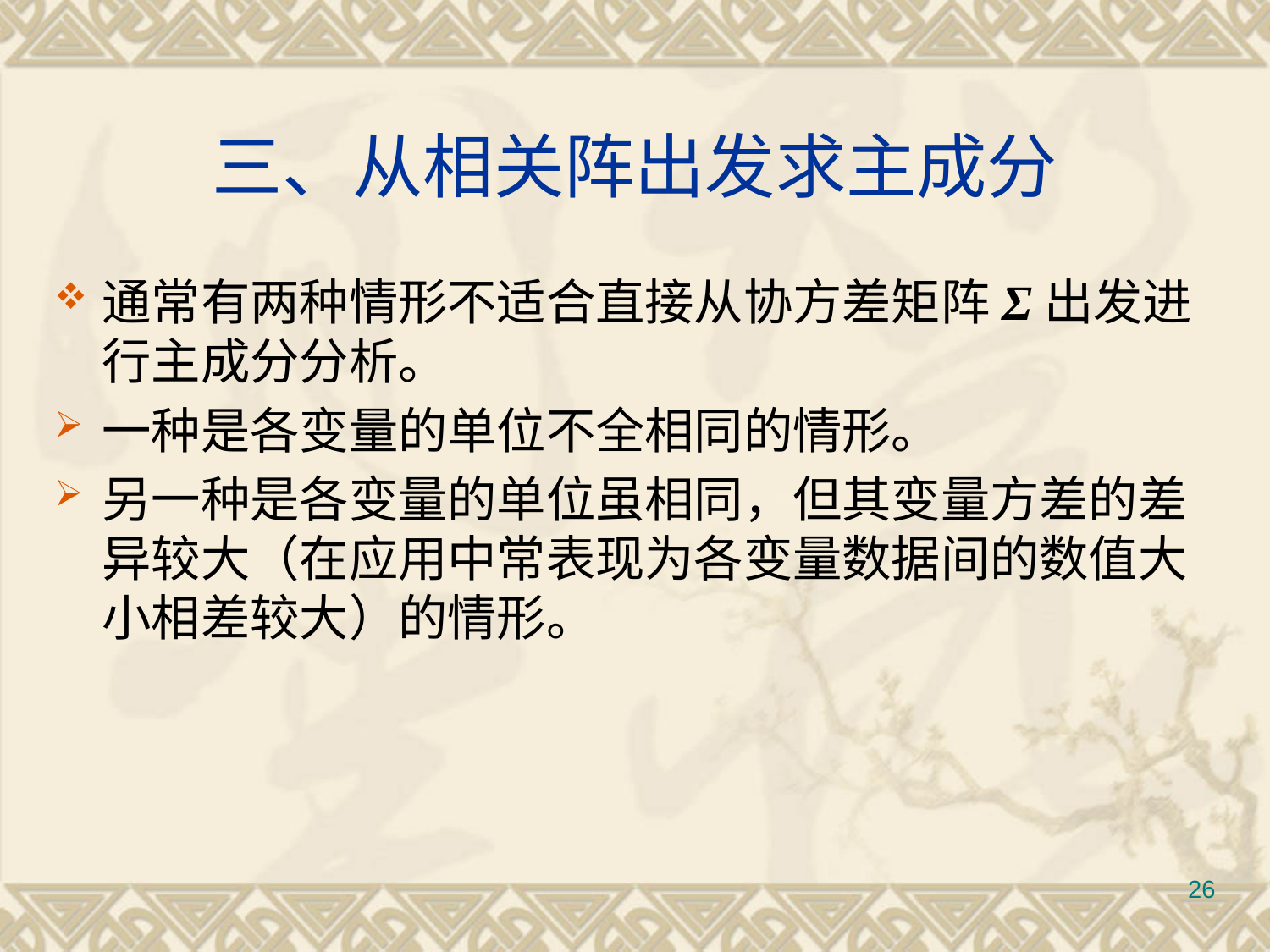

# 三、从相关阵出发求主成分
通常有两种情形不适合直接从协方差矩阵Σ出发进行主成分分析。
一种是各变量的单位不全相同的情形。
另一种是各变量的单位虽相同，但其变量方差的差异较大（在应用中常表现为各变量数据间的数值大小相差较大）的情形。
26